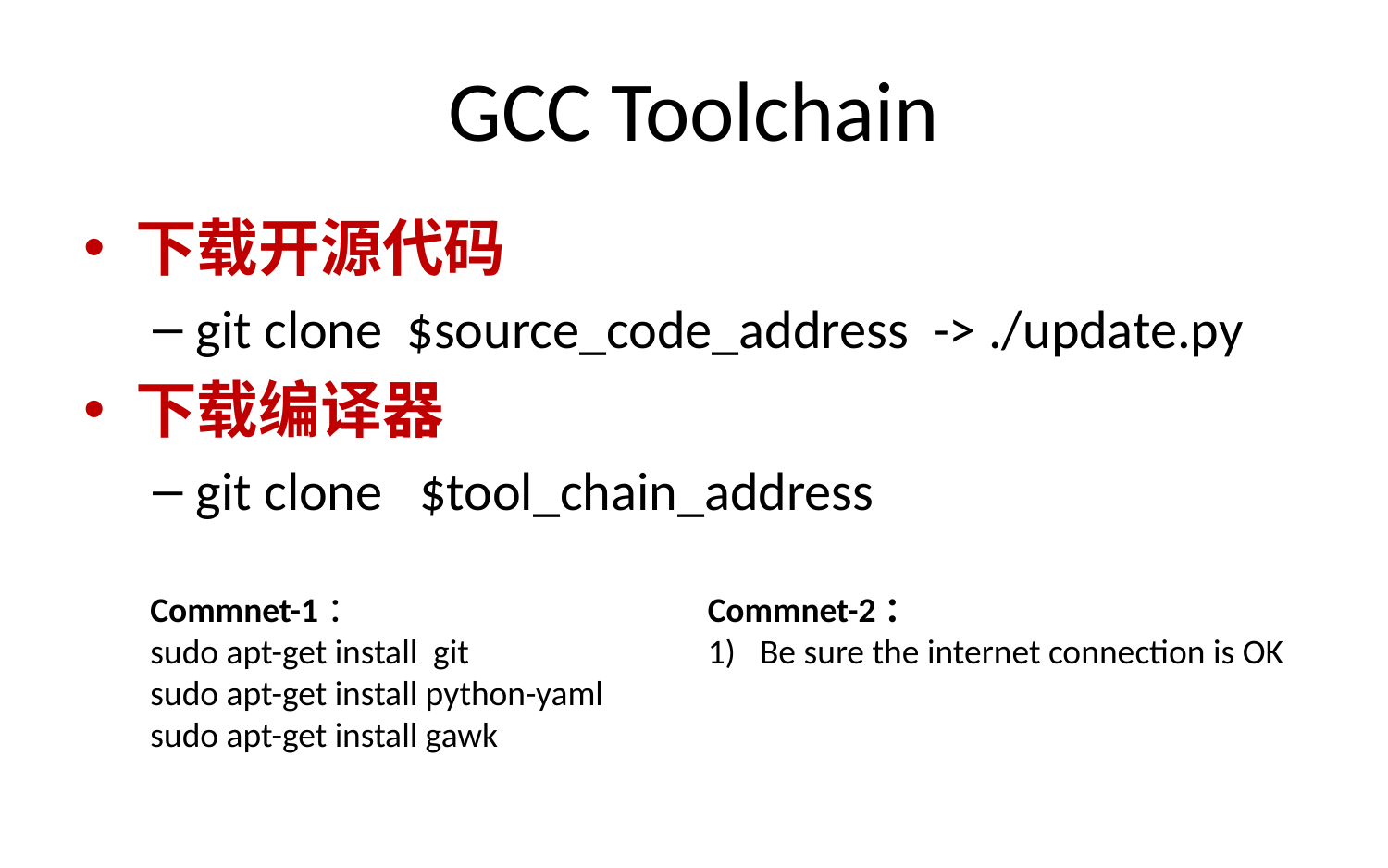

# GCC Toolchain
下载开源代码
git clone  $source_code_address  -> ./update.py
下载编译器
git clone   $tool_chain_address
Commnet-1：
sudo apt-get install  git
sudo apt-get install python-yaml
sudo apt-get install gawk
Commnet-2：
Be sure the internet connection is OK